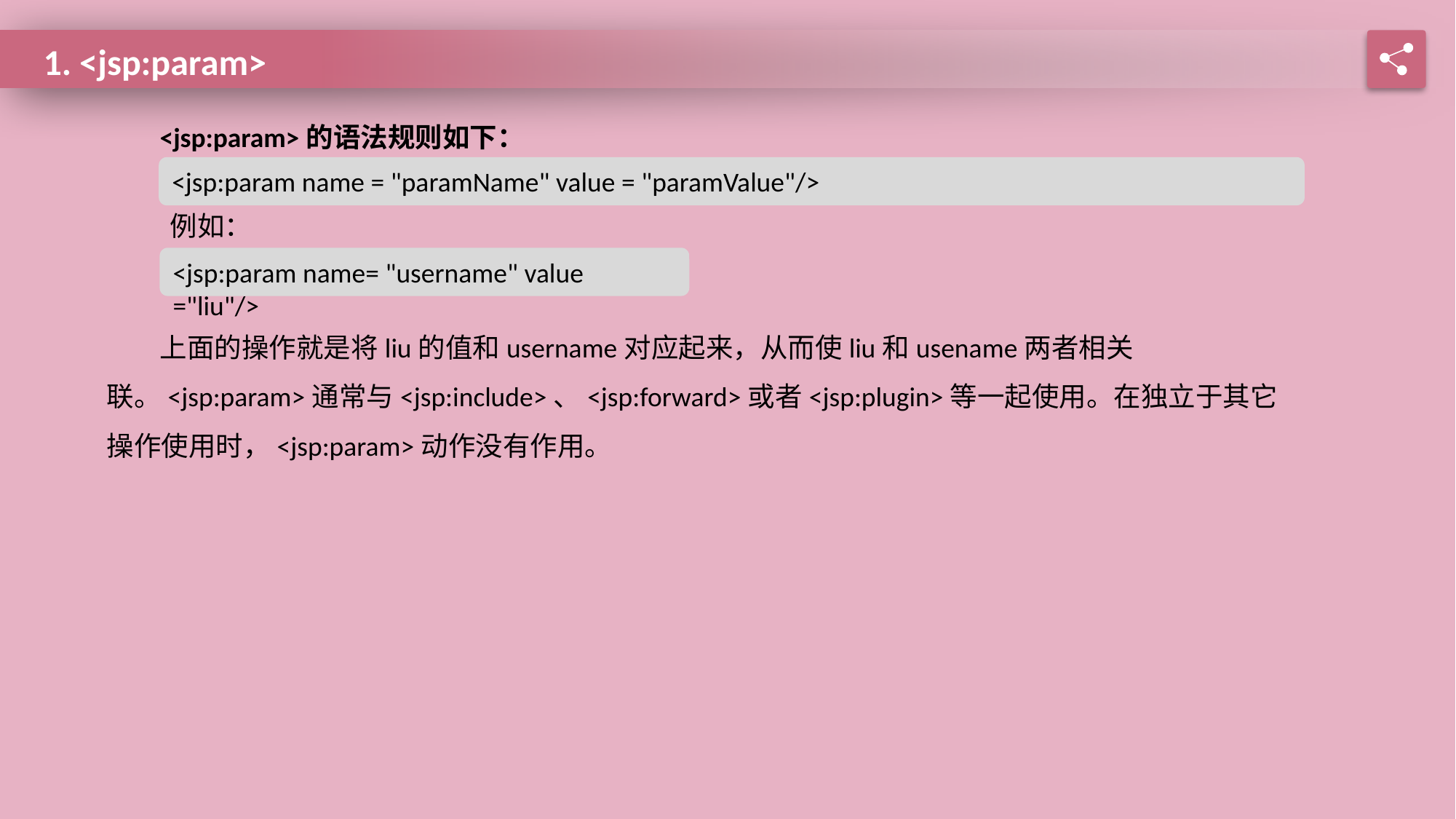

1. <jsp:param>
<jsp:param>的语法规则如下：
<jsp:param name = "paramName" value = "paramValue"/>
例如：
<jsp:param name= "username" value ="liu"/>
上面的操作就是将liu的值和username对应起来，从而使liu和usename两者相关联。<jsp:param>通常与<jsp:include>、<jsp:forward>或者<jsp:plugin>等一起使用。在独立于其它操作使用时，<jsp:param>动作没有作用。